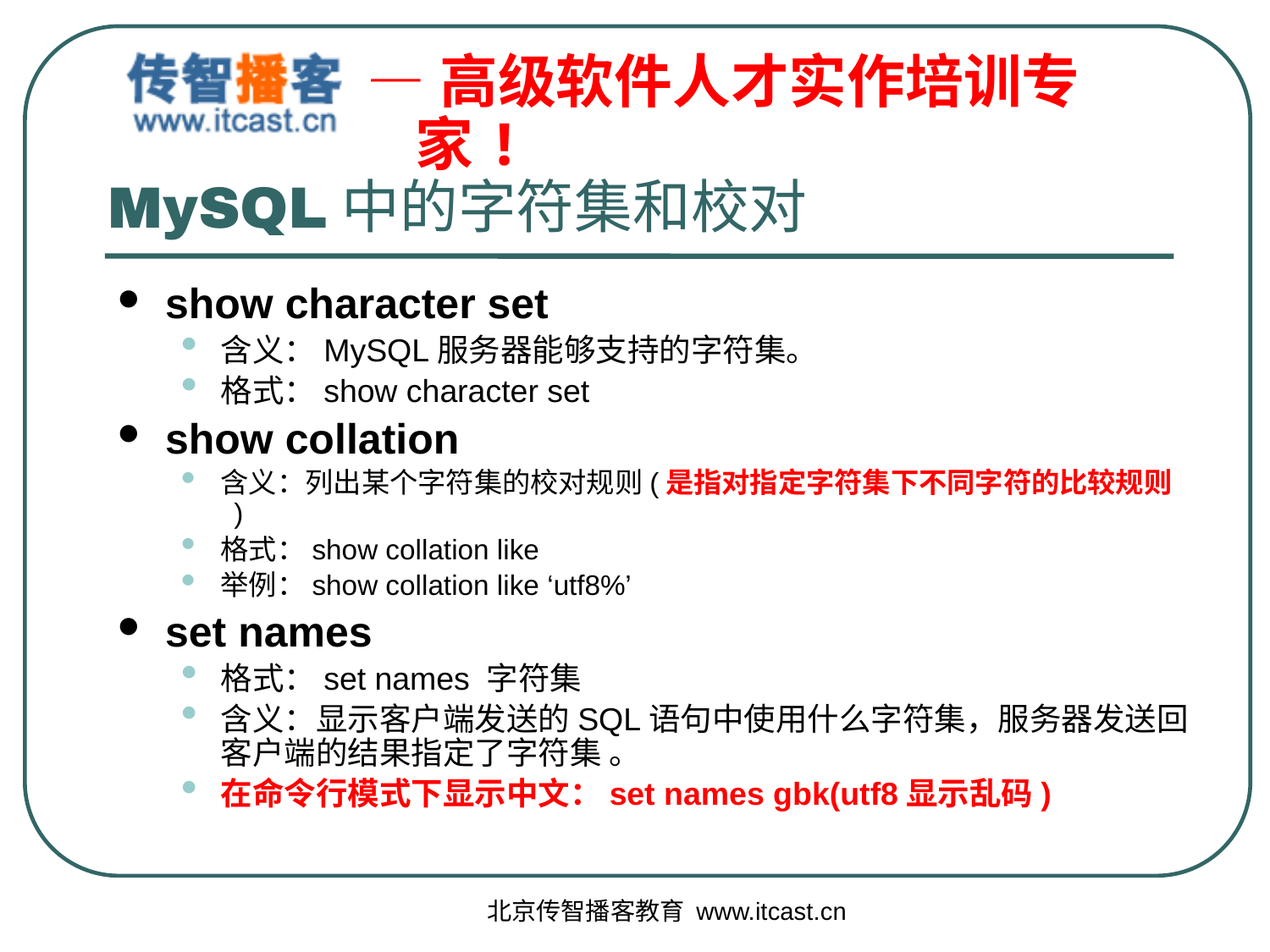

# MySQL中的字符集和校对
show character set
含义：MySQL服务器能够支持的字符集。
格式：show character set
show collation
含义：列出某个字符集的校对规则(是指对指定字符集下不同字符的比较规则 )
格式：show collation like
举例：show collation like ‘utf8%’
set names
格式：set names 字符集
含义：显示客户端发送的SQL语句中使用什么字符集，服务器发送回客户端的结果指定了字符集 。
在命令行模式下显示中文：set names gbk(utf8显示乱码)